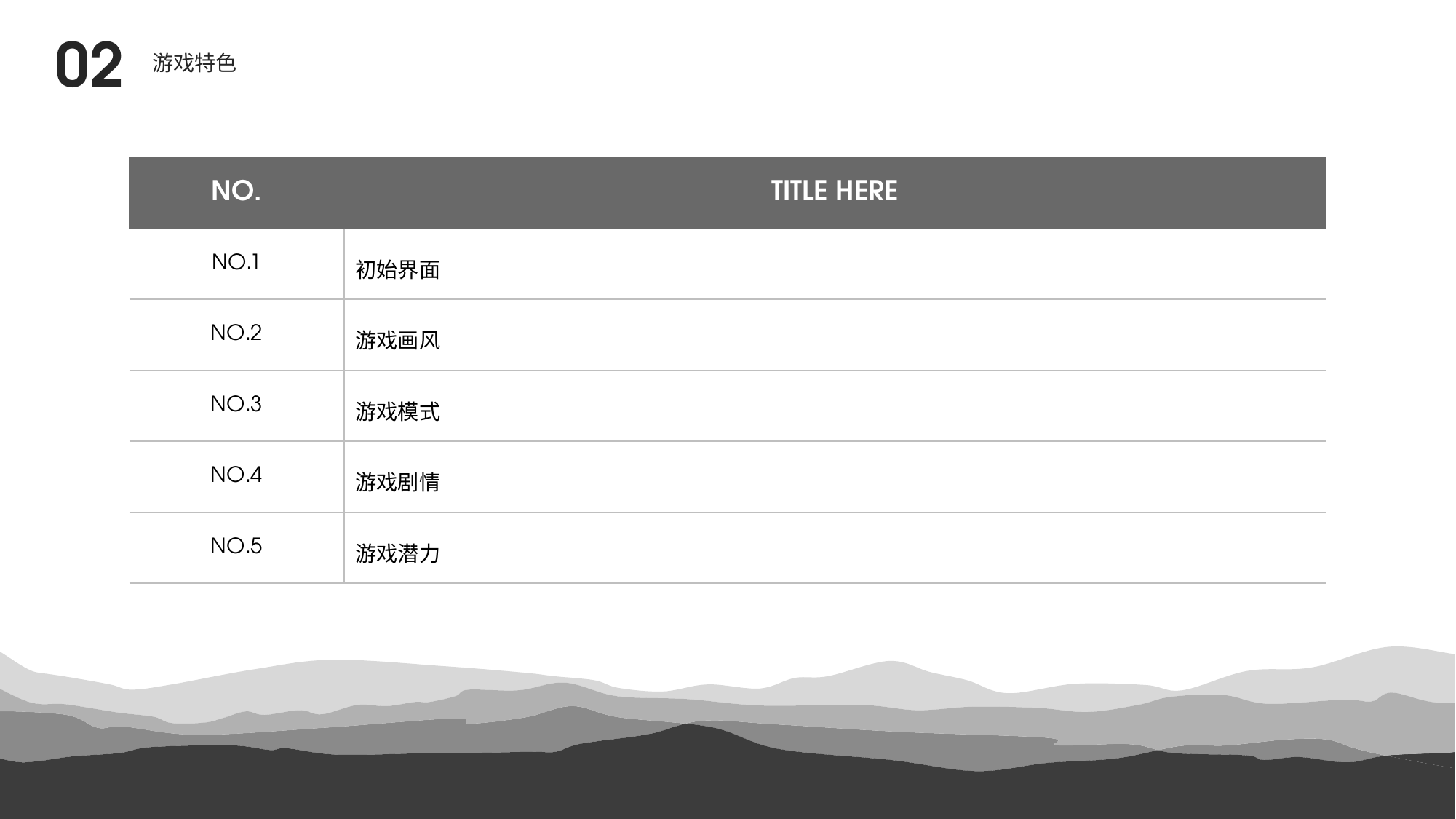

02
游戏特色
| NO. | TITLE HERE |
| --- | --- |
| NO.1 | 初始界面 |
| NO.2 | 游戏画风 |
| NO.3 | 游戏模式 |
| NO.4 | 游戏剧情 |
| NO.5 | 游戏潜力 |